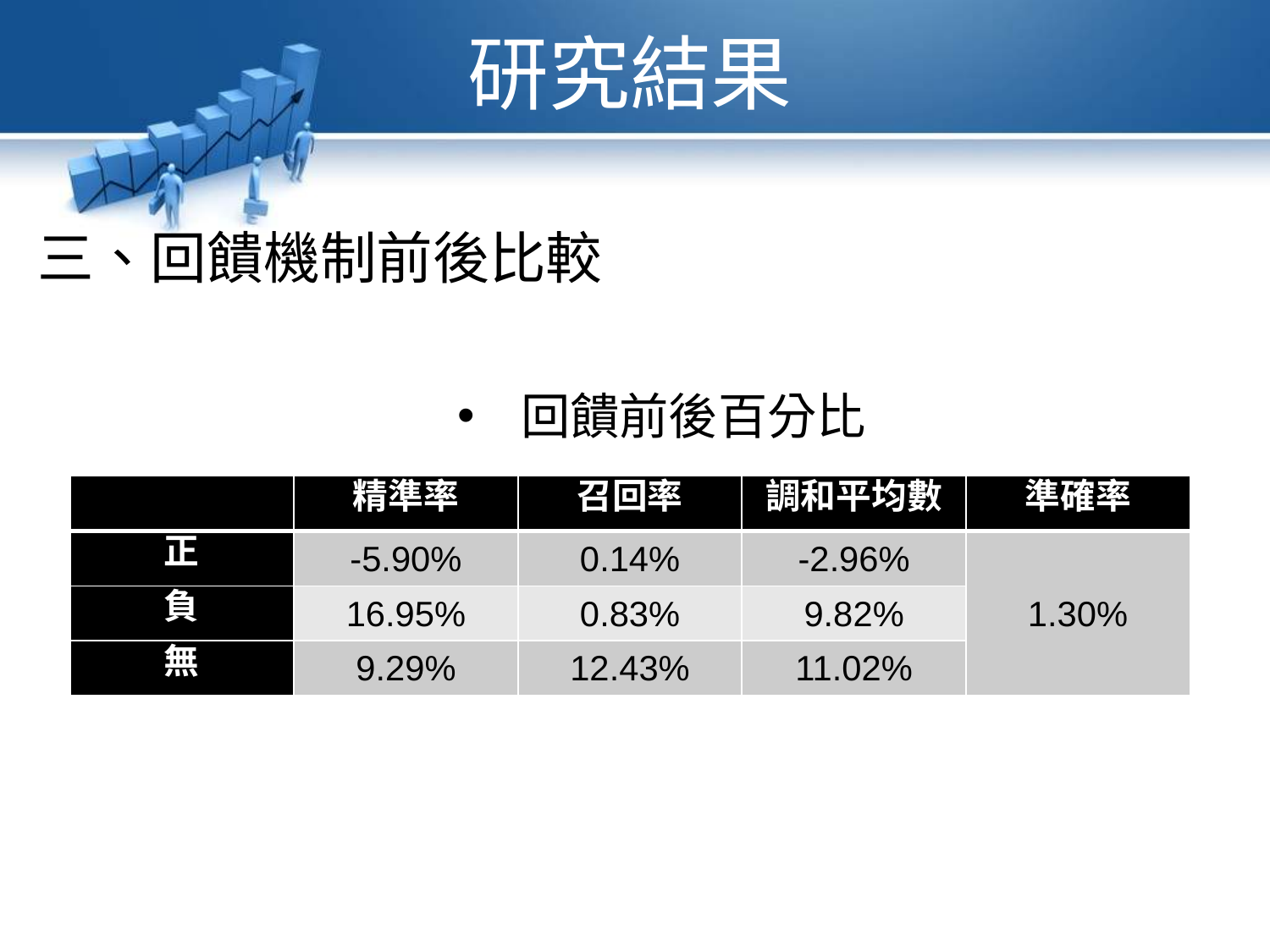

研究結果
三、回饋機制前後比較

回饋前後百分比
|  | 精準率 | 召回率 | 調和平均數 | 準確率 |
| --- | --- | --- | --- | --- |
| 正 | -5.90% | 0.14% | -2.96% | 1.30% |
| 負 | 16.95% | 0.83% | 9.82% |  |
| 無 | 9.29% | 12.43% | 11.02% |  |